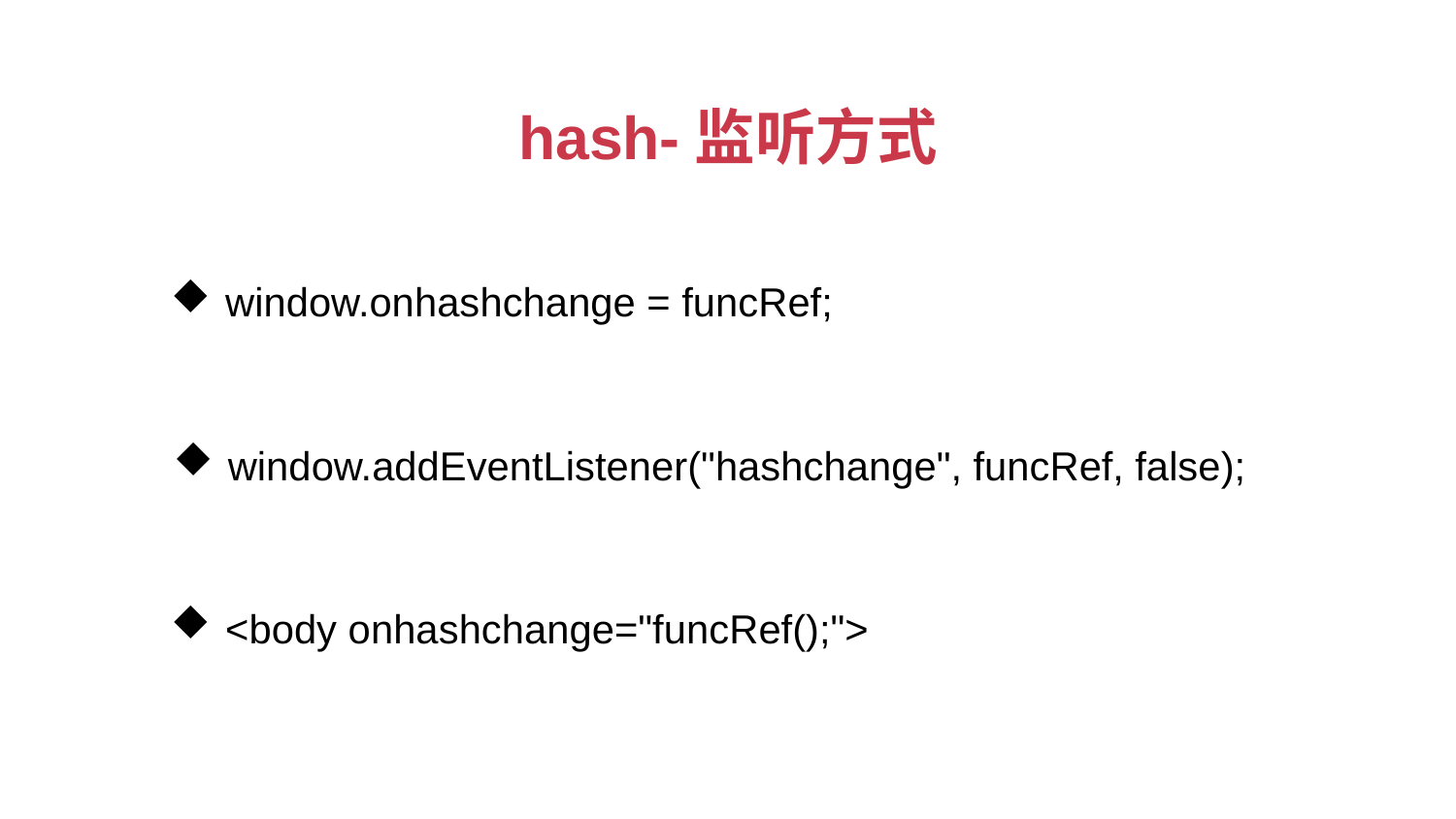

hash-监听方式
window.onhashchange = funcRef;
window.addEventListener("hashchange", funcRef, false);
<body onhashchange="funcRef();">